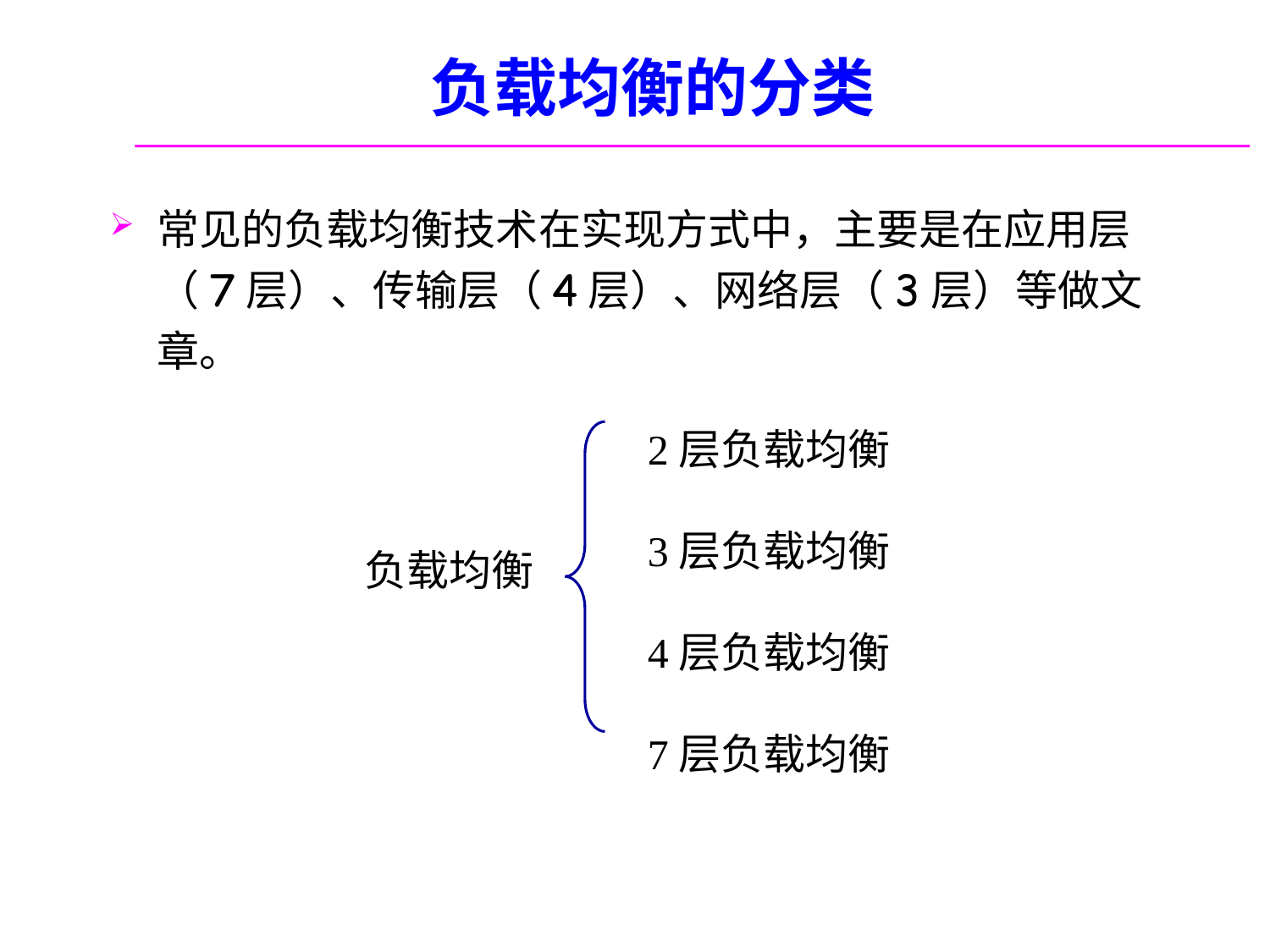

# 负载均衡的分类
常见的负载均衡技术在实现方式中，主要是在应用层（7层）、传输层（4层）、网络层（3层）等做文章。
2层负载均衡
3层负载均衡
4层负载均衡
7层负载均衡

负载均衡
79